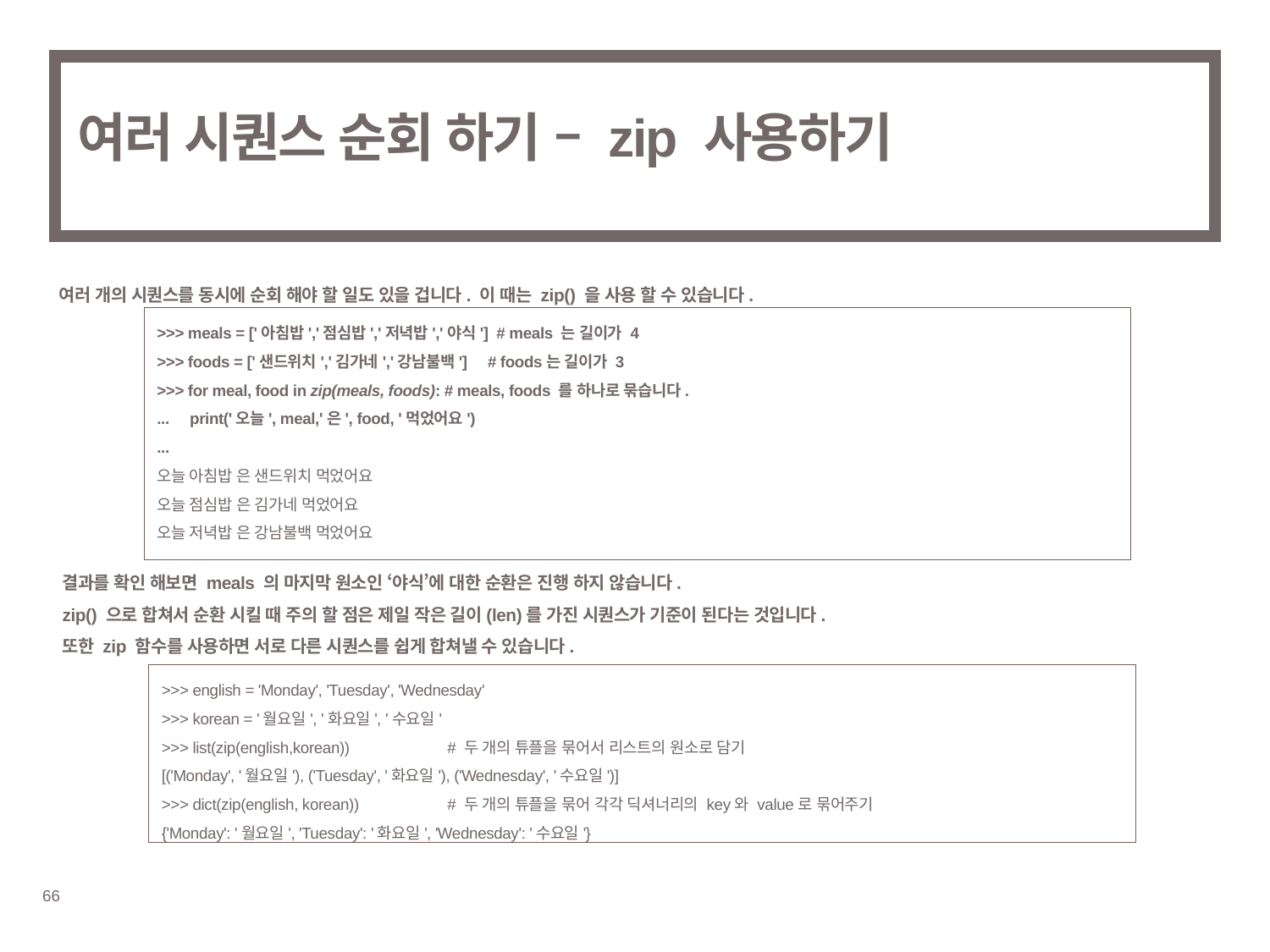

# 여러 시퀀스 순회 하기 – zip 사용하기
여러 개의 시퀀스를 동시에 순회 해야 할 일도 있을 겁니다. 이 때는 zip() 을 사용 할 수 있습니다.
>>> meals = ['아침밥','점심밥','저녁밥','야식']  # meals 는 길이가 4
>>> foods = ['샌드위치','김가네','강남불백']     # foods는 길이가 3
>>> for meal, food in zip(meals, foods): # meals, foods 를 하나로 묶습니다.
...     print('오늘', meal,'은', food, '먹었어요')
...
오늘 아침밥 은 샌드위치 먹었어요
오늘 점심밥 은 김가네 먹었어요
오늘 저녁밥 은 강남불백 먹었어요

결과를 확인 해보면 meals 의 마지막 원소인 ‘야식’에 대한 순환은 진행 하지 않습니다.
zip() 으로 합쳐서 순환 시킬 때 주의 할 점은 제일 작은 길이(len)를 가진 시퀀스가 기준이 된다는 것입니다.
또한 zip 함수를 사용하면 서로 다른 시퀀스를 쉽게 합쳐낼 수 있습니다.
>>> english = 'Monday', 'Tuesday', 'Wednesday'
>>> korean = '월요일', '화요일', '수요일'
>>> list(zip(english,korean))	# 두 개의 튜플을 묶어서 리스트의 원소로 담기
[('Monday', '월요일'), ('Tuesday', '화요일'), ('Wednesday', '수요일')]
>>> dict(zip(english, korean))	# 두 개의 튜플을 묶어 각각 딕셔너리의 key와 value로 묶어주기
{'Monday': '월요일', 'Tuesday': '화요일', 'Wednesday': '수요일'}